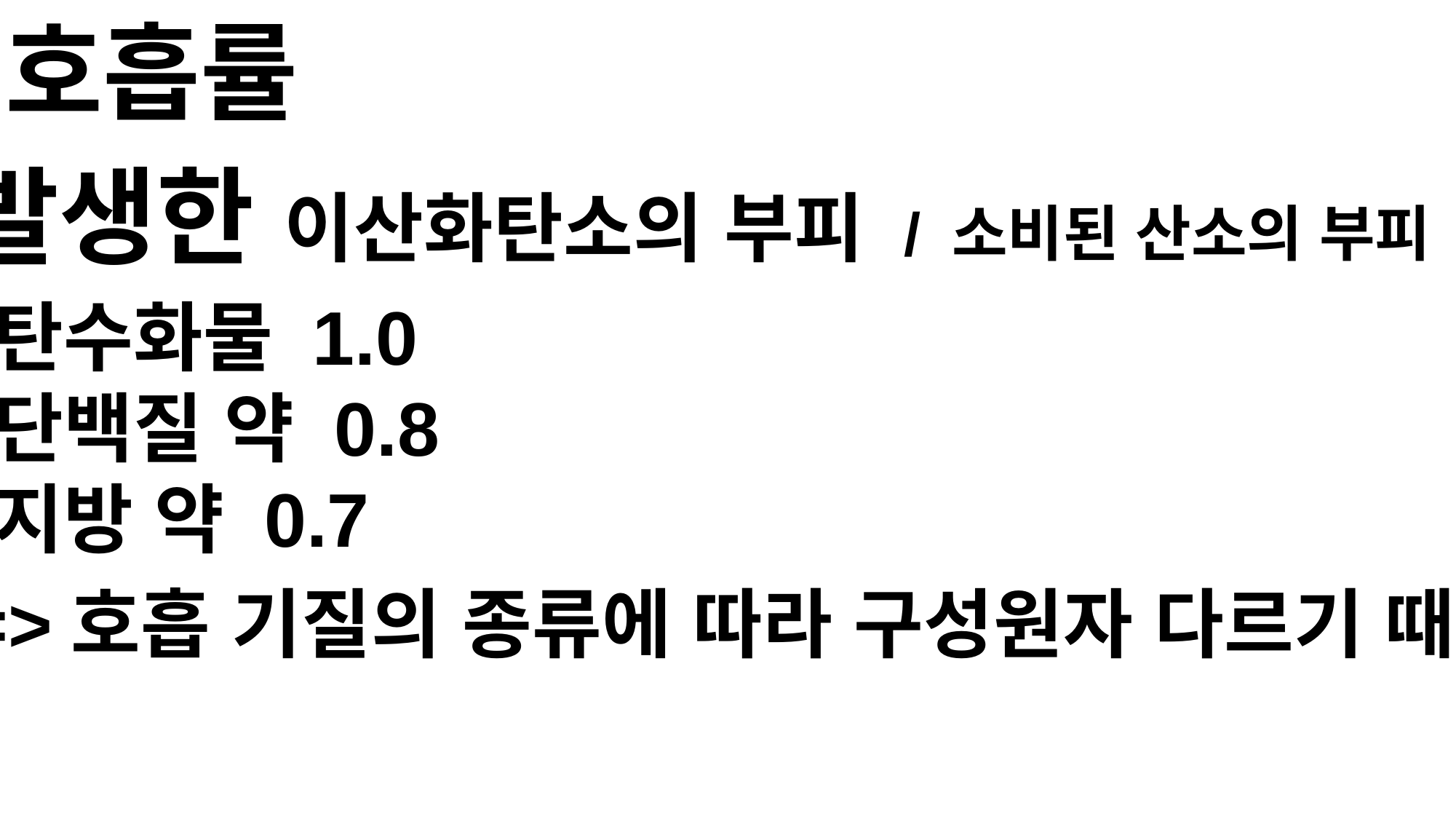

호흡률
발생한 이산화탄소의 부피 / 소비된 산소의 부피
탄수화물 1.0
단백질 약 0.8
지방 약 0.7
=>호흡 기질의 종류에 따라 구성원자 다르기 때문